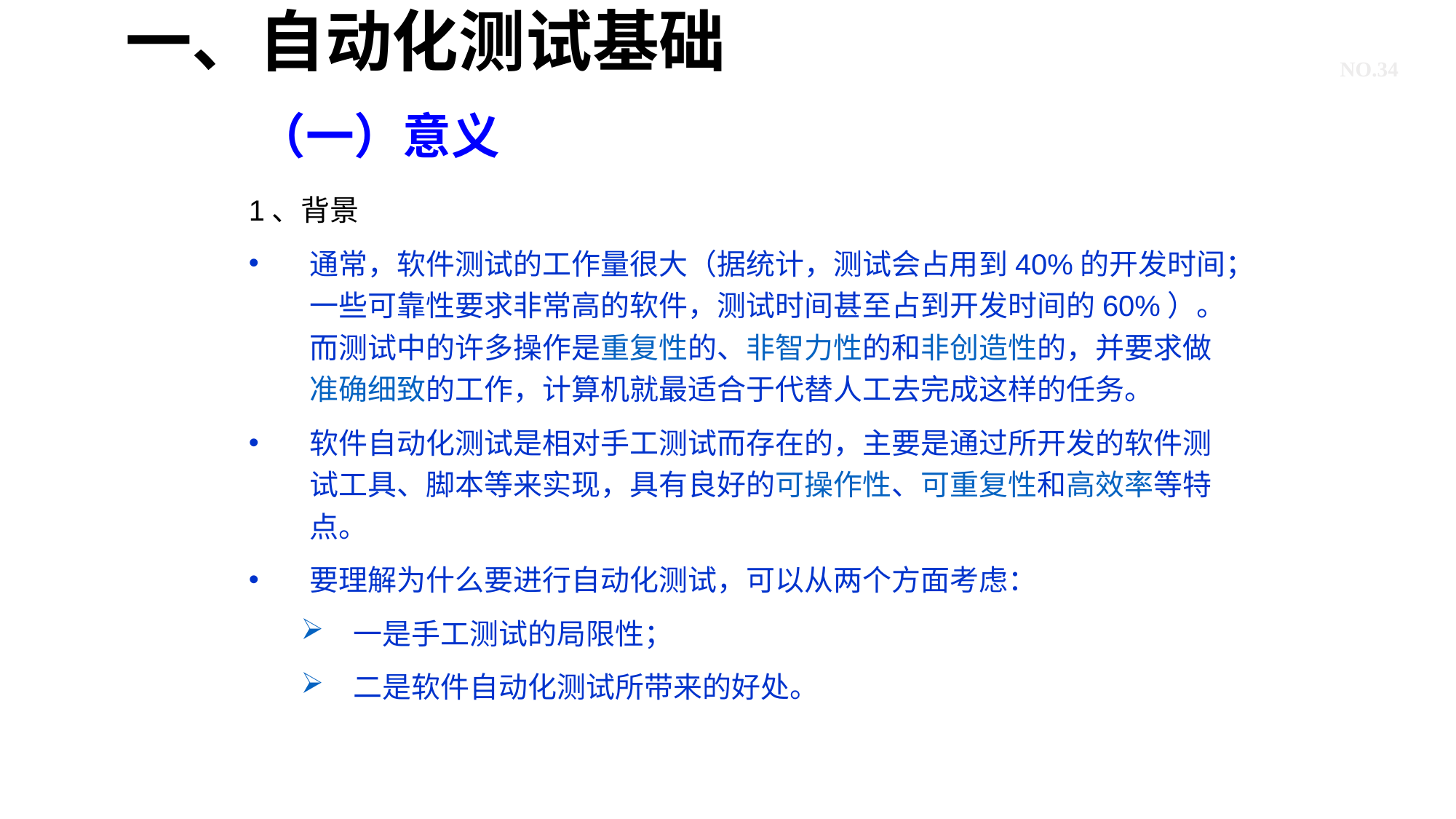

# 一、自动化测试基础
NO.34
（一）意义
1、背景
通常，软件测试的工作量很大（据统计，测试会占用到40%的开发时间；一些可靠性要求非常高的软件，测试时间甚至占到开发时间的60%）。而测试中的许多操作是重复性的、非智力性的和非创造性的，并要求做准确细致的工作，计算机就最适合于代替人工去完成这样的任务。
软件自动化测试是相对手工测试而存在的，主要是通过所开发的软件测试工具、脚本等来实现，具有良好的可操作性、可重复性和高效率等特点。
要理解为什么要进行自动化测试，可以从两个方面考虑：
一是手工测试的局限性；
二是软件自动化测试所带来的好处。